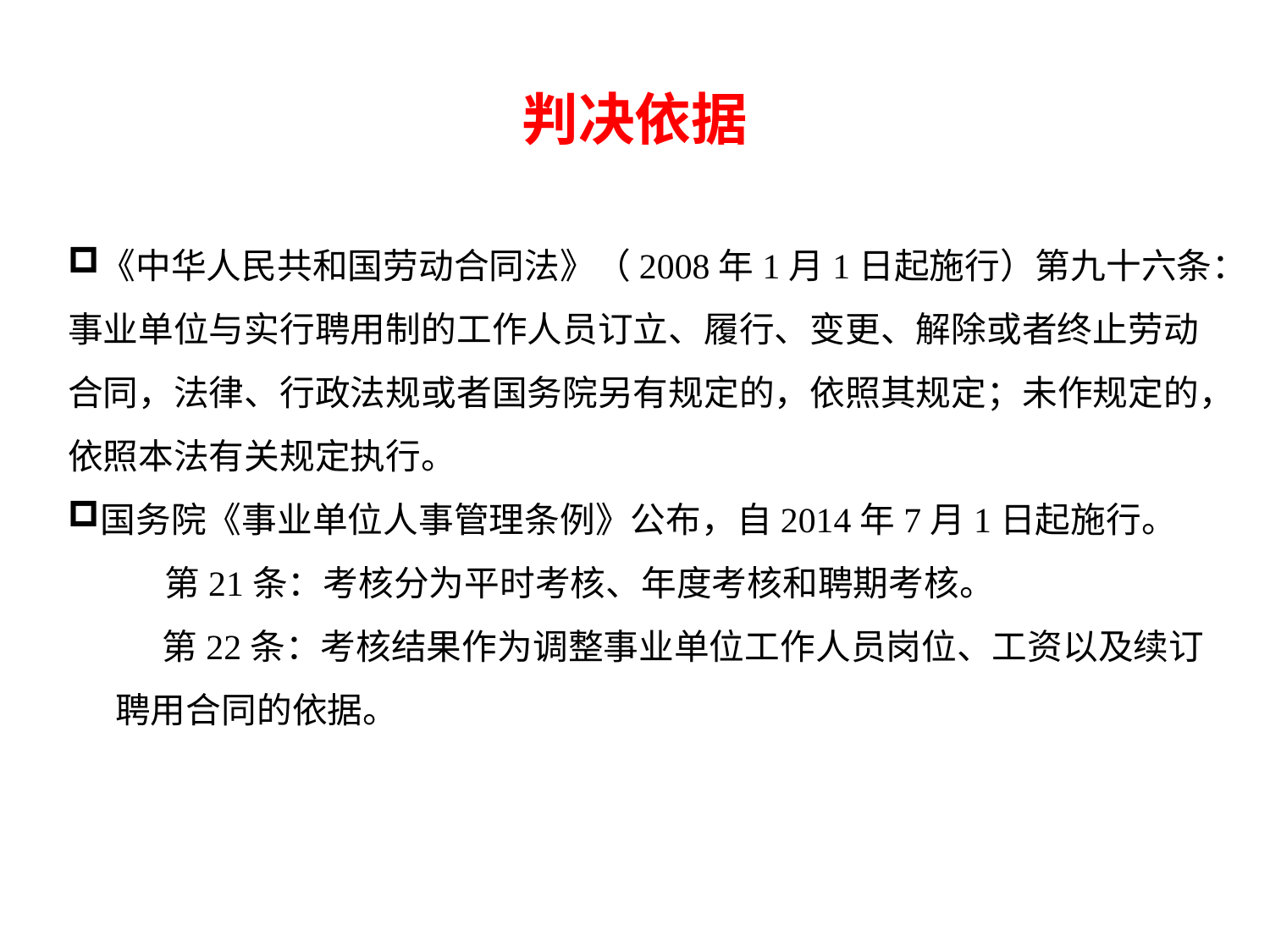

# 判决依据
《中华人民共和国劳动合同法》（2008年1月1日起施行）第九十六条：事业单位与实行聘用制的工作人员订立、履行、变更、解除或者终止劳动合同，法律、行政法规或者国务院另有规定的，依照其规定；未作规定的，依照本法有关规定执行。
国务院《事业单位人事管理条例》公布，自2014年7月1日起施行。
           第21条：考核分为平时考核、年度考核和聘期考核。
           第22条：考核结果作为调整事业单位工作人员岗位、工资以及续订聘用合同的依据。